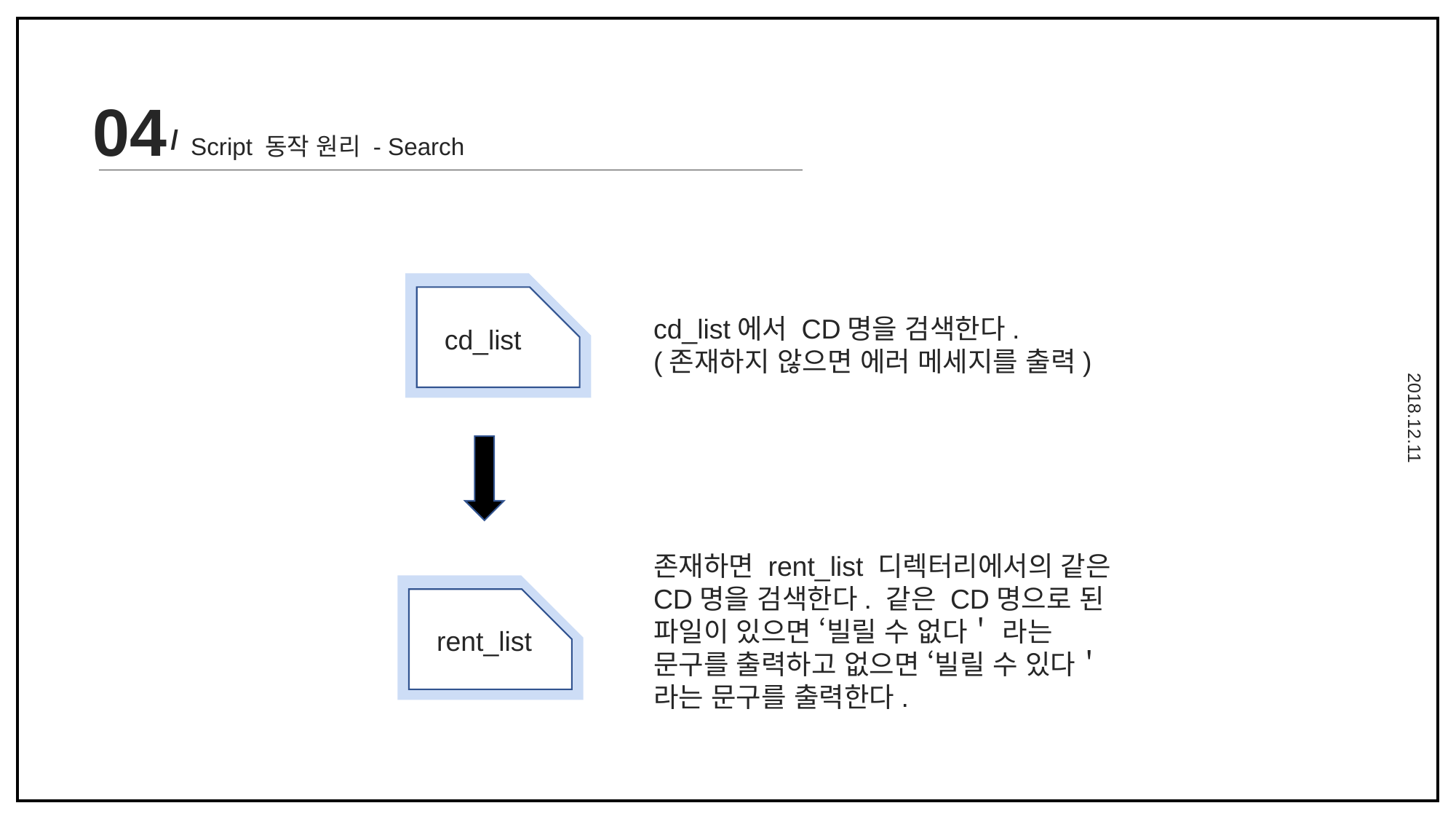

04

/
Script 동작 원리 - Search

cd_list
cd_list에서 CD명을 검색한다.
(존재하지 않으면 에러 메세지를 출력)

2018.12.11

존재하면 rent_list 디렉터리에서의 같은 CD명을 검색한다. 같은 CD명으로 된 파일이 있으면 ‘빌릴 수 없다＇ 라는 문구를 출력하고 없으면 ‘빌릴 수 있다＇ 라는 문구를 출력한다.

rent_list